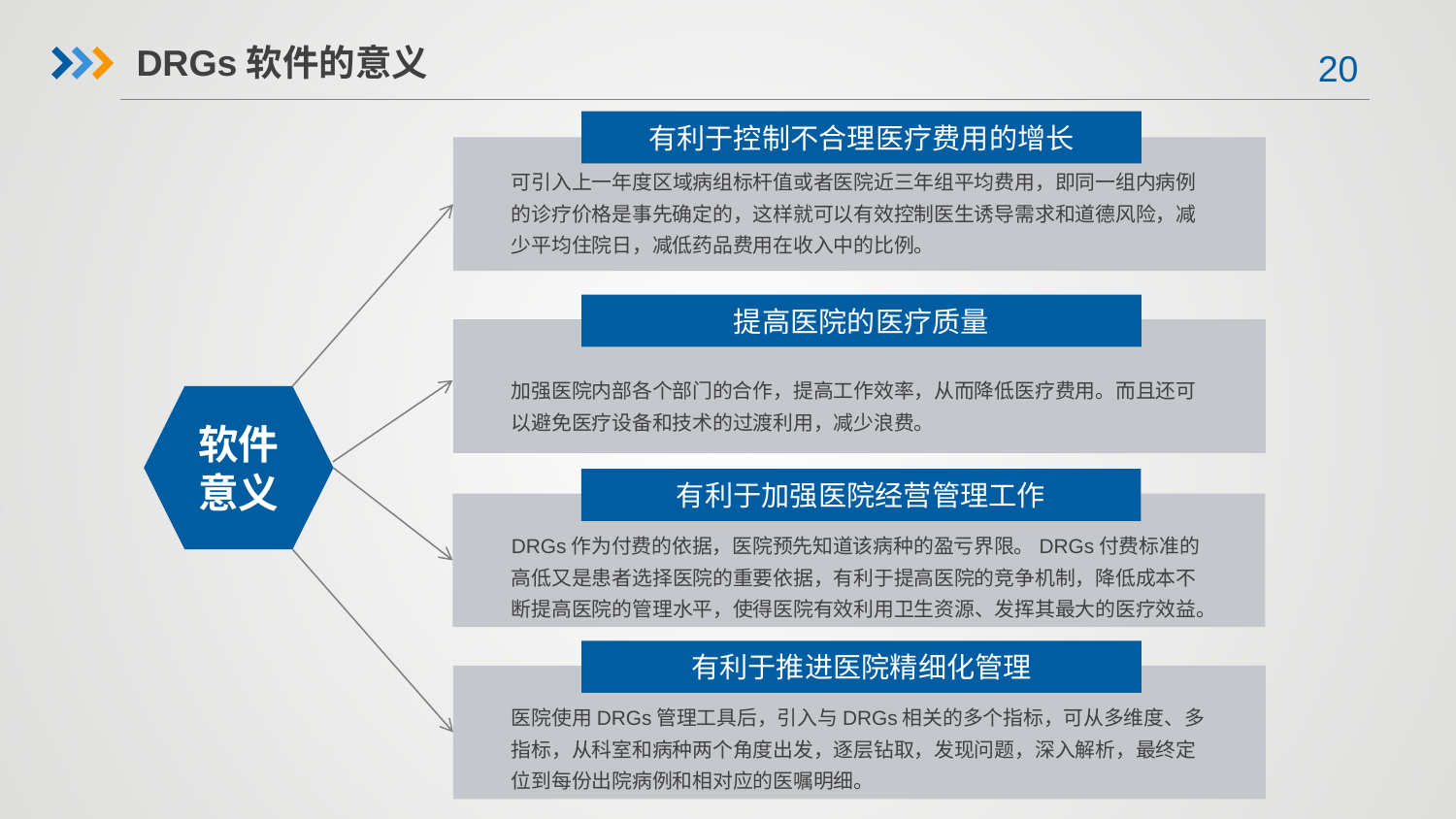

DRGs软件的意义
有利于控制不合理医疗费用的增长

可引入上一年度区域病组标杆值或者医院近三年组平均费用，即同一组内病例的诊疗价格是事先确定的，这样就可以有效控制医生诱导需求和道德风险，减少平均住院日，减低药品费用在收入中的比例。
提高医院的医疗质量

加强医院内部各个部门的合作，提高工作效率，从而降低医疗费用。而且还可以避免医疗设备和技术的过渡利用，减少浪费。
软件意义
有利于加强医院经营管理工作

DRGs作为付费的依据，医院预先知道该病种的盈亏界限。DRGs付费标准的高低又是患者选择医院的重要依据，有利于提高医院的竞争机制，降低成本不断提高医院的管理水平，使得医院有效利用卫生资源、发挥其最大的医疗效益。
有利于推进医院精细化管理

医院使用DRGs管理工具后，引入与DRGs相关的多个指标，可从多维度、多指标，从科室和病种两个角度出发，逐层钻取，发现问题，深入解析，最终定位到每份出院病例和相对应的医嘱明细。